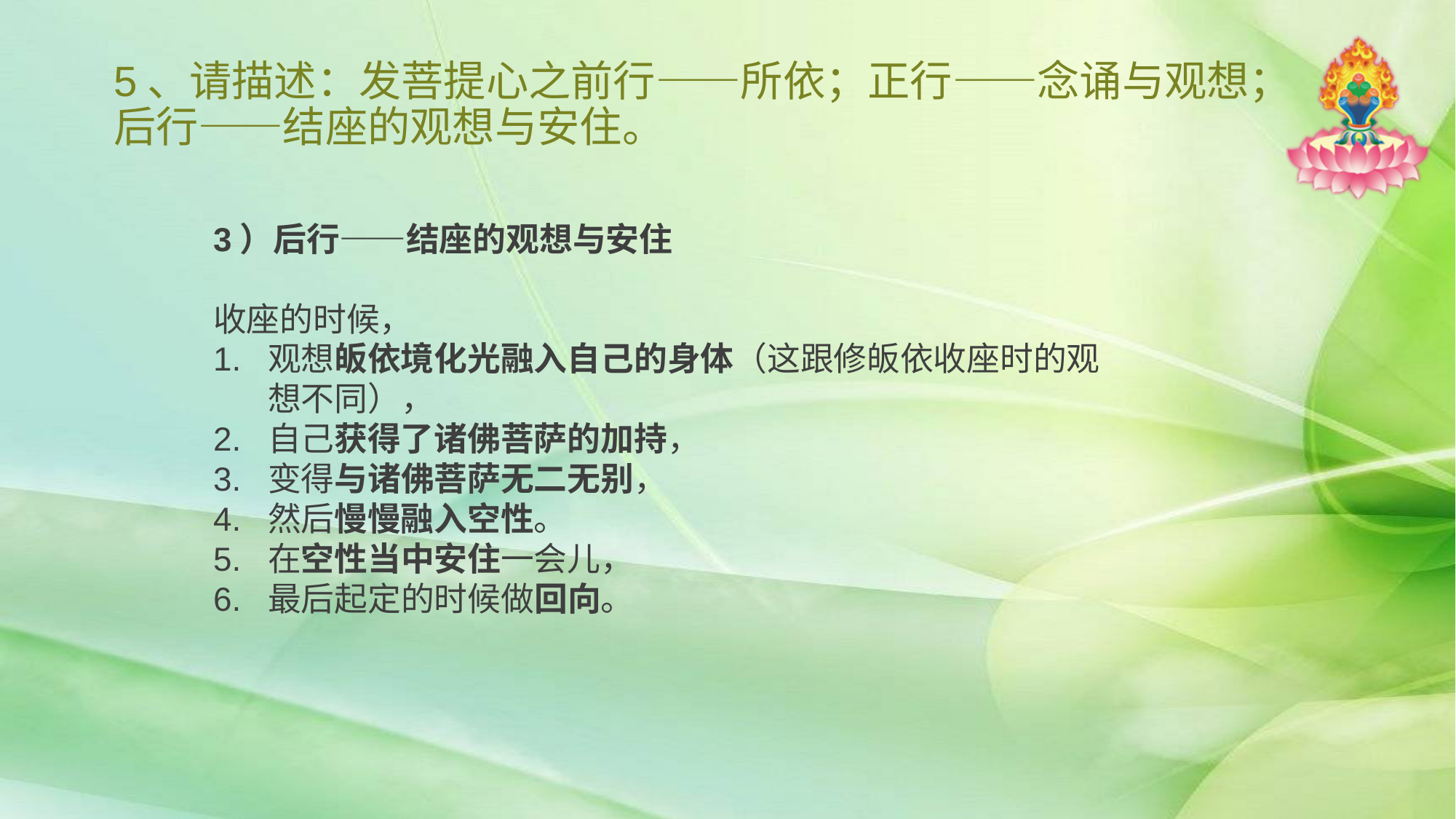

# 5、请描述：发菩提心之前行——所依；正行——念诵与观想；后行——结座的观想与安住。
3）后行——结座的观想与安住

收座的时候，
观想皈依境化光融入自己的身体（这跟修皈依收座时的观想不同），
自己获得了诸佛菩萨的加持，
变得与诸佛菩萨无二无别，
然后慢慢融入空性。
在空性当中安住一会儿，
最后起定的时候做回向。